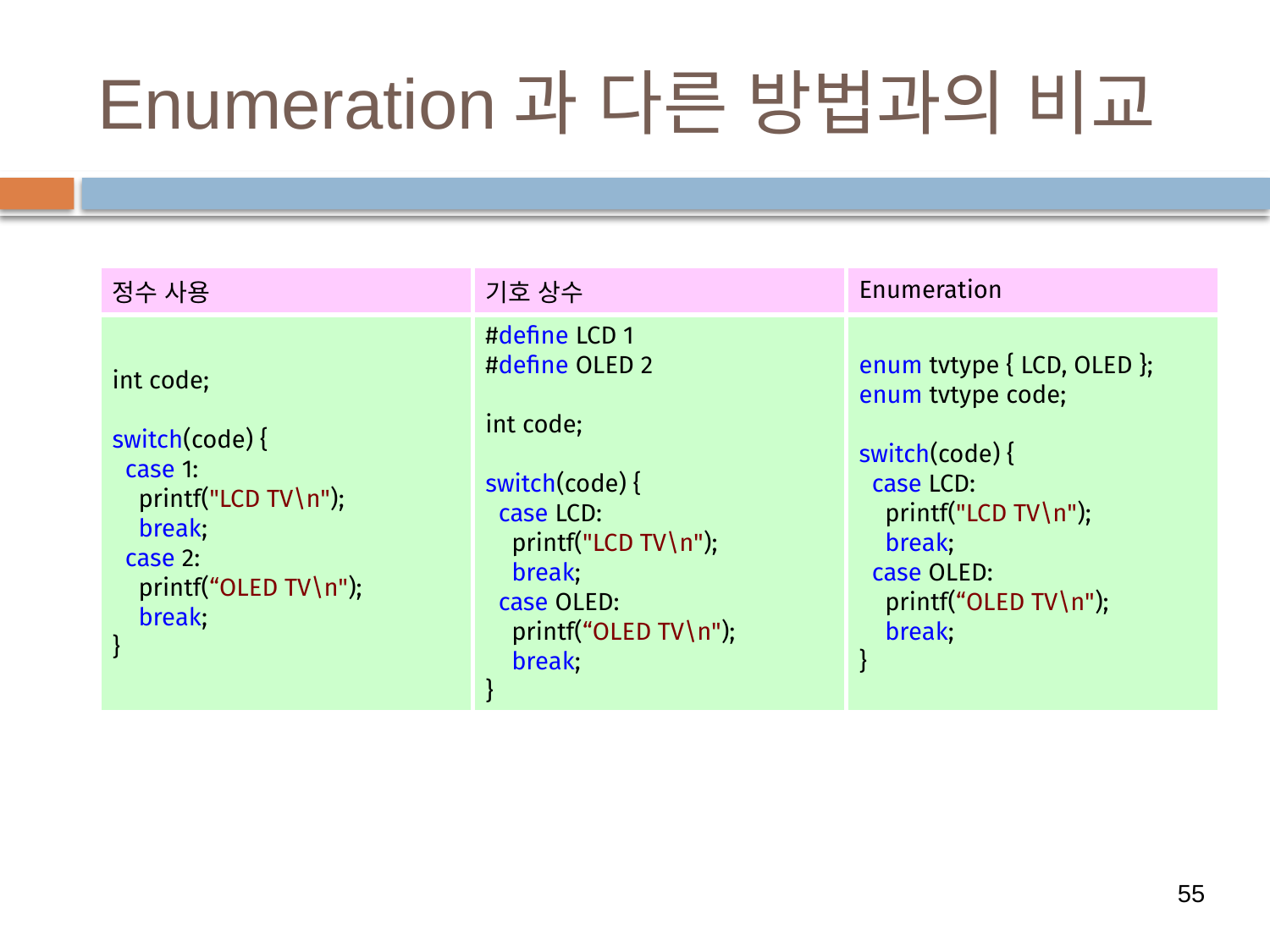

# Enumeration과 다른 방법과의 비교
| 정수 사용 | 기호 상수 | Enumeration |
| --- | --- | --- |
| int code; switch(code) { case 1: printf("LCD TV\n"); break; case 2: printf(“OLED TV\n"); break; } | #define LCD 1 #define OLED 2 int code; switch(code) { case LCD: printf("LCD TV\n"); break; case OLED: printf(“OLED TV\n"); break; } | enum tvtype { LCD, OLED }; enum tvtype code; switch(code) { case LCD: printf("LCD TV\n"); break; case OLED: printf(“OLED TV\n"); break; } |
55